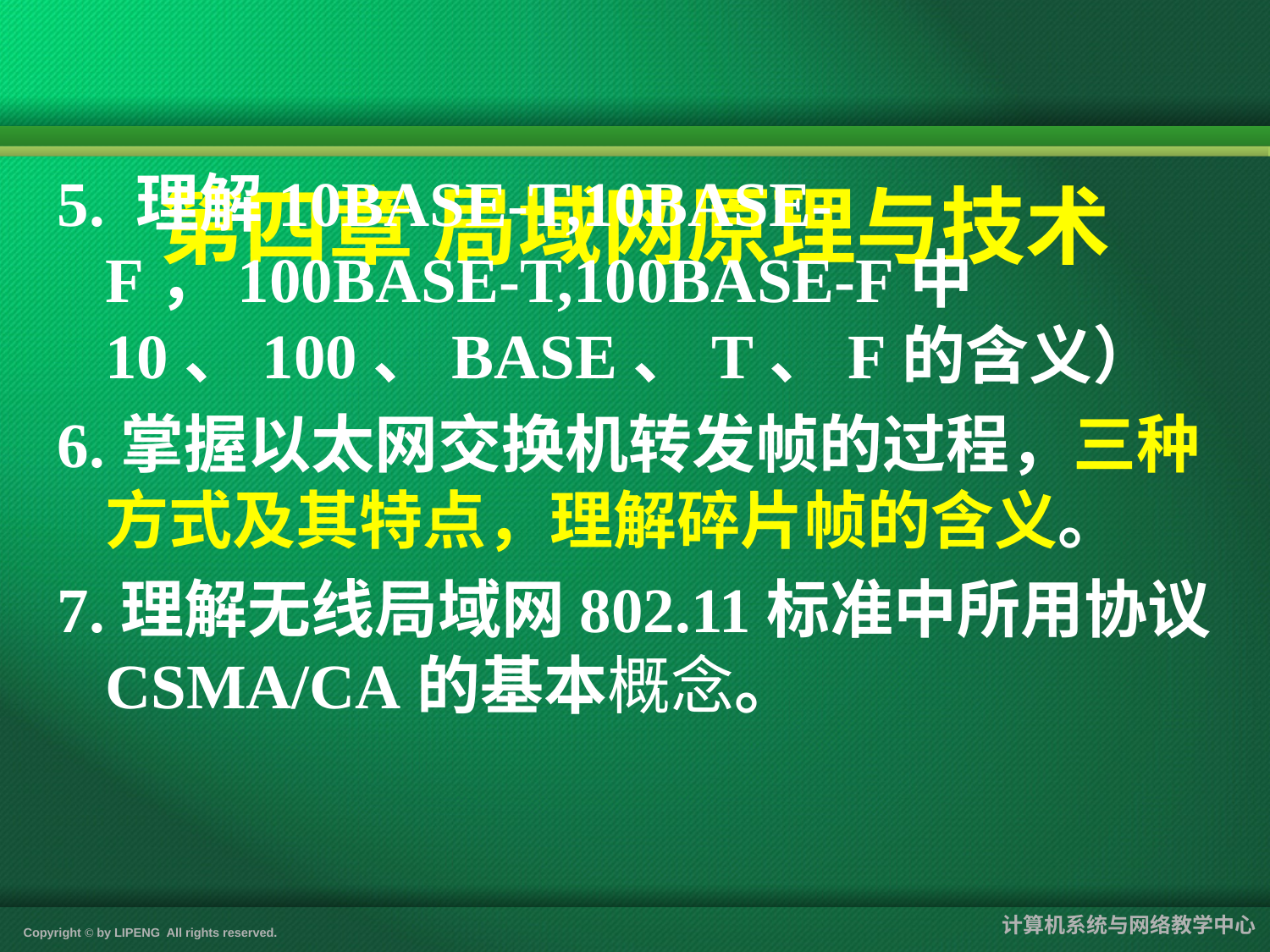

# 第四章 局域网原理与技术
5. 理解10BASE-T,10BASE-F，100BASE-T,100BASE-F中10、100、BASE、T、F的含义）
6.掌握以太网交换机转发帧的过程，三种方式及其特点，理解碎片帧的含义。
7.理解无线局域网802.11标准中所用协议CSMA/CA的基本概念。